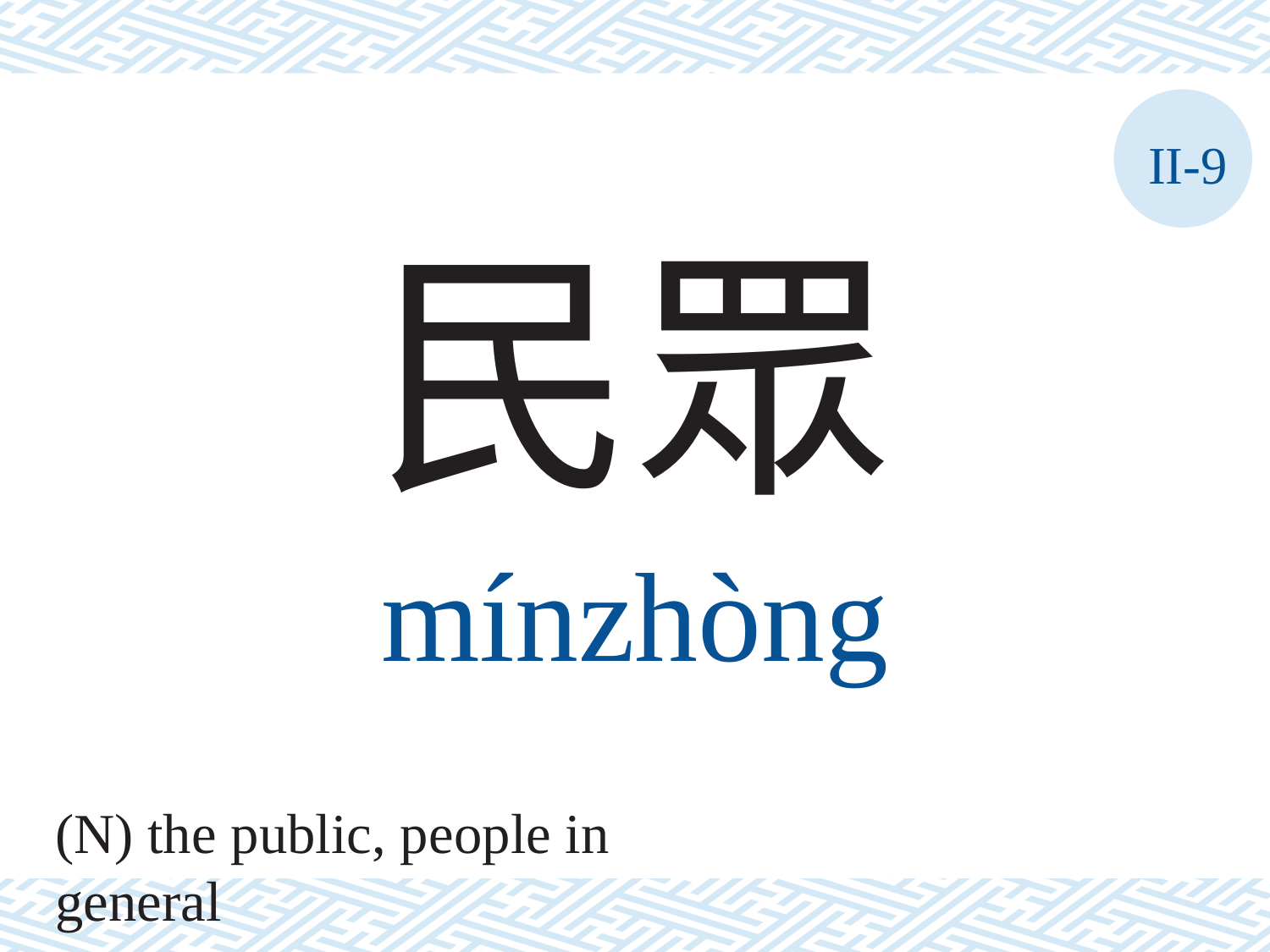

II-9
民眾
mínzhòng
(N) the public, people in general